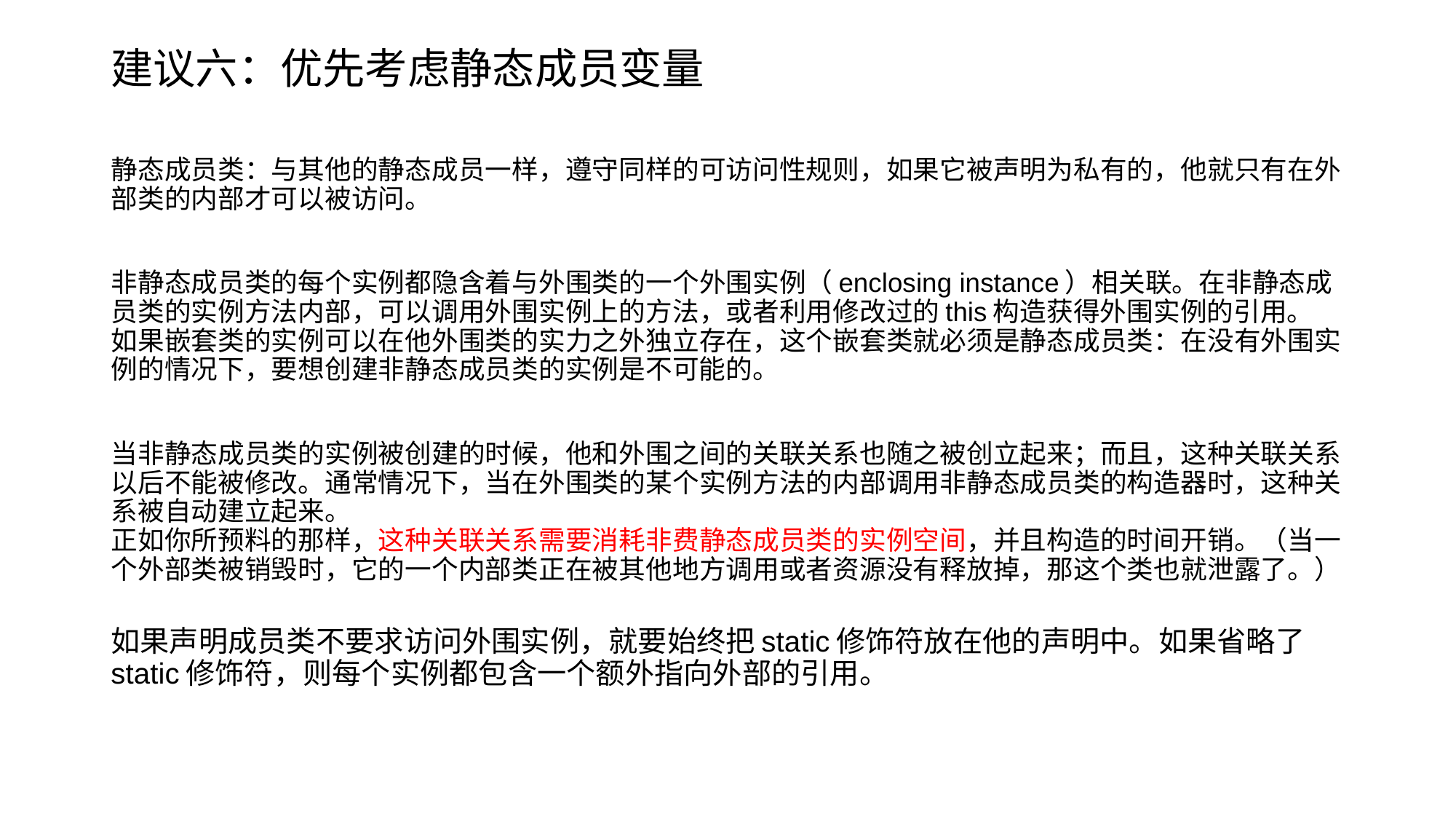

# 建议六：优先考虑静态成员变量
静态成员类：与其他的静态成员一样，遵守同样的可访问性规则，如果它被声明为私有的，他就只有在外部类的内部才可以被访问。

非静态成员类的每个实例都隐含着与外围类的一个外围实例（enclosing instance）相关联。在非静态成员类的实例方法内部，可以调用外围实例上的方法，或者利用修改过的this构造获得外围实例的引用。
如果嵌套类的实例可以在他外围类的实力之外独立存在，这个嵌套类就必须是静态成员类：在没有外围实例的情况下，要想创建非静态成员类的实例是不可能的。

当非静态成员类的实例被创建的时候，他和外围之间的关联关系也随之被创立起来；而且，这种关联关系以后不能被修改。通常情况下，当在外围类的某个实例方法的内部调用非静态成员类的构造器时，这种关系被自动建立起来。
正如你所预料的那样，这种关联关系需要消耗非费静态成员类的实例空间，并且构造的时间开销。（当一个外部类被销毁时，它的一个内部类正在被其他地方调用或者资源没有释放掉，那这个类也就泄露了。）
如果声明成员类不要求访问外围实例，就要始终把static修饰符放在他的声明中。如果省略了static修饰符，则每个实例都包含一个额外指向外部的引用。